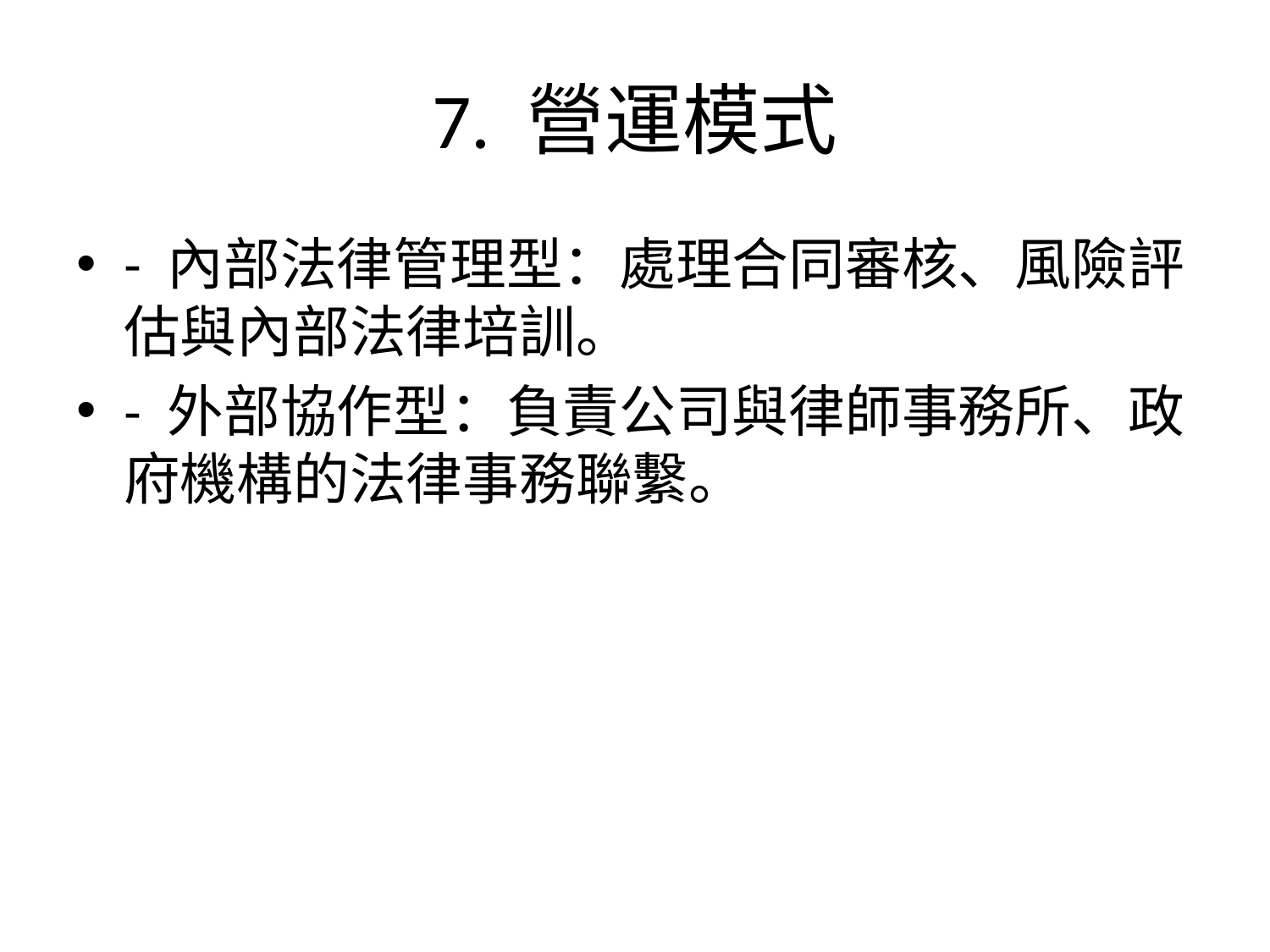

# 7. 營運模式
- 內部法律管理型：處理合同審核、風險評估與內部法律培訓。
- 外部協作型：負責公司與律師事務所、政府機構的法律事務聯繫。